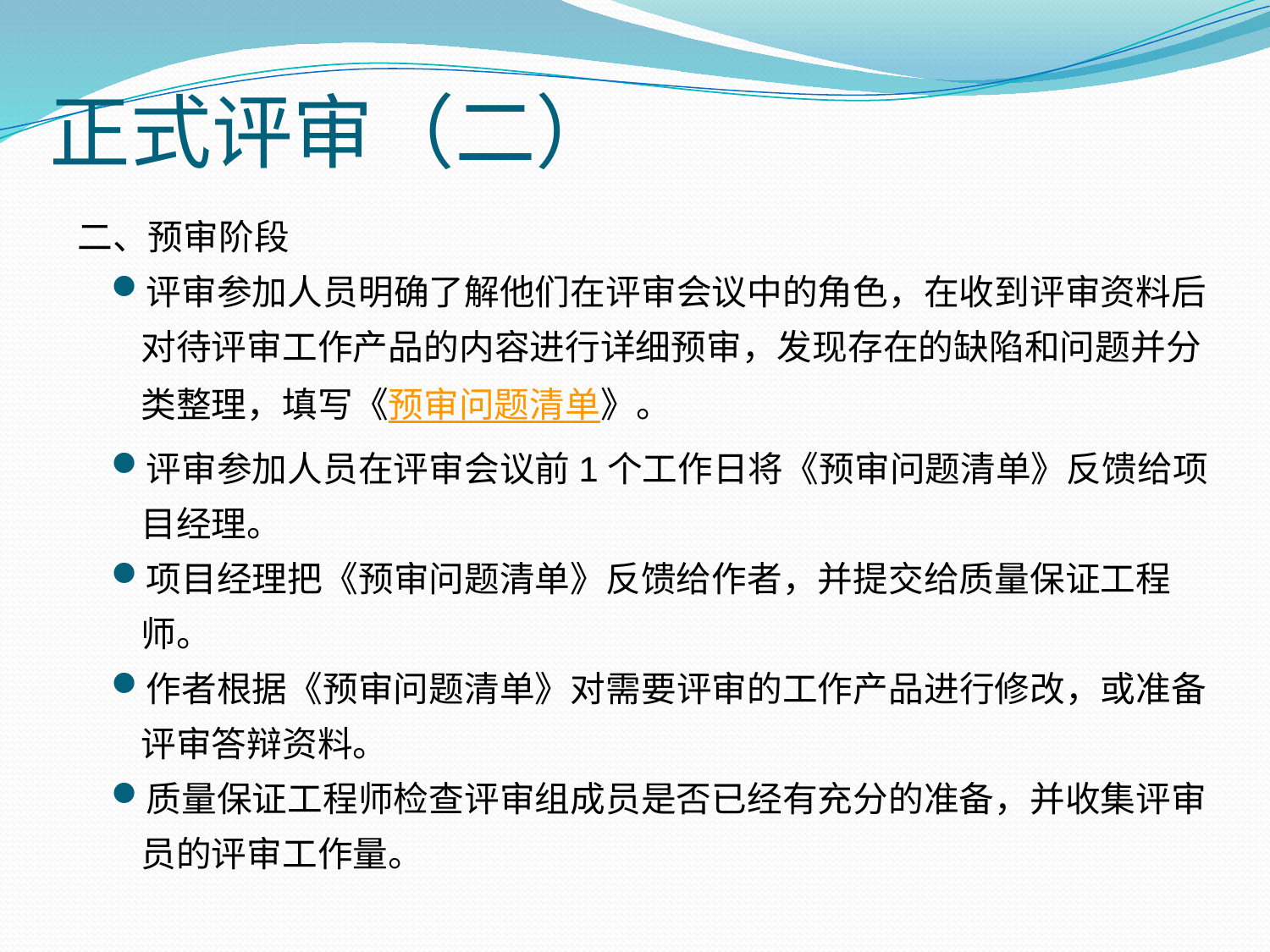

正式评审（二）
二、预审阶段
评审参加人员明确了解他们在评审会议中的角色，在收到评审资料后对待评审工作产品的内容进行详细预审，发现存在的缺陷和问题并分类整理，填写《预审问题清单》。
评审参加人员在评审会议前1个工作日将《预审问题清单》反馈给项目经理。
项目经理把《预审问题清单》反馈给作者，并提交给质量保证工程师。
作者根据《预审问题清单》对需要评审的工作产品进行修改，或准备评审答辩资料。
质量保证工程师检查评审组成员是否已经有充分的准备，并收集评审员的评审工作量。